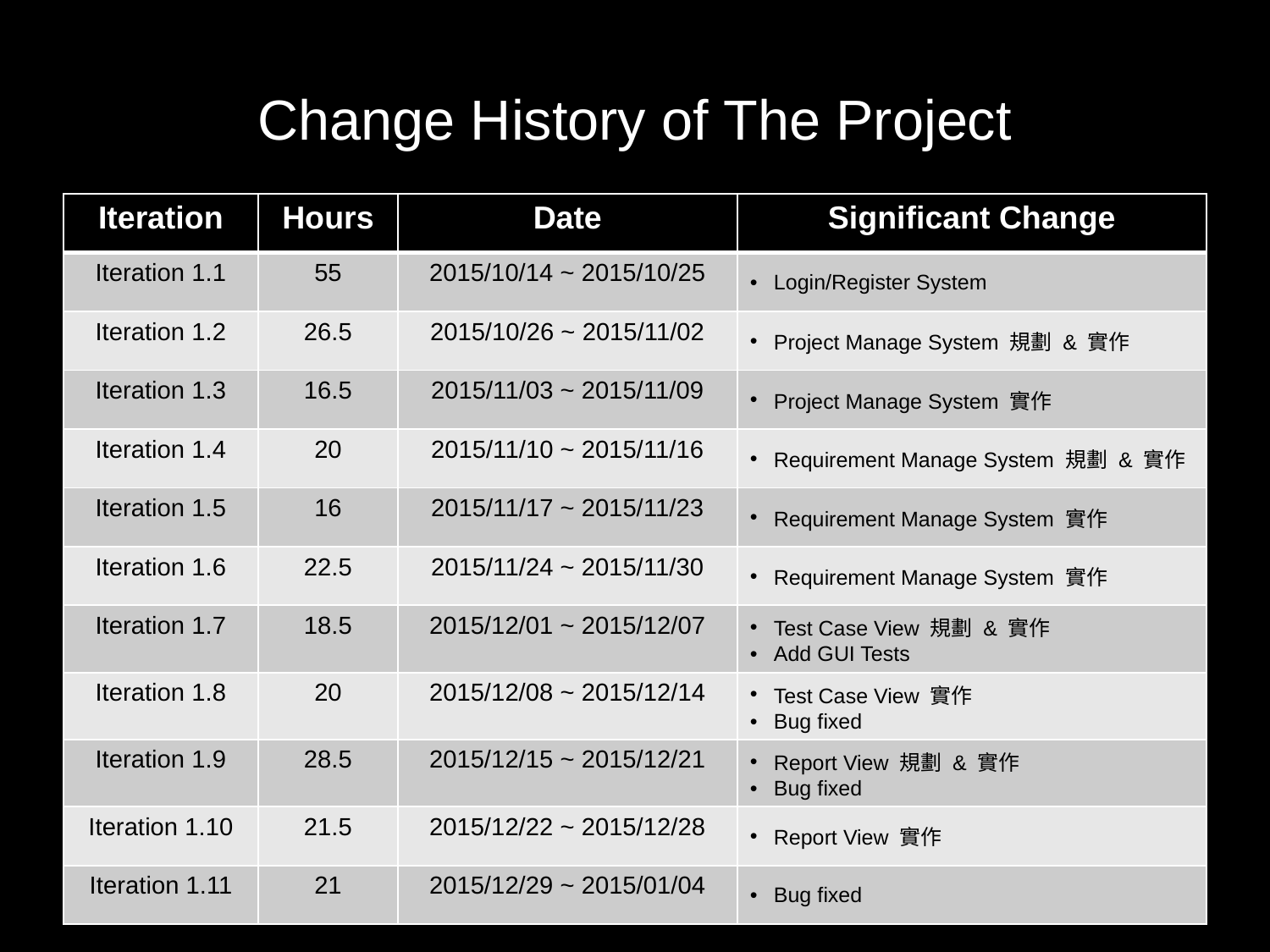

# Change History of The Project
| Iteration | Hours | Date | Significant Change |
| --- | --- | --- | --- |
| Iteration 1.1 | 55 | 2015/10/14 ~ 2015/10/25 | Login/Register System |
| Iteration 1.2 | 26.5 | 2015/10/26 ~ 2015/11/02 | Project Manage System 規劃 & 實作 |
| Iteration 1.3 | 16.5 | 2015/11/03 ~ 2015/11/09 | Project Manage System 實作 |
| Iteration 1.4 | 20 | 2015/11/10 ~ 2015/11/16 | Requirement Manage System 規劃 & 實作 |
| Iteration 1.5 | 16 | 2015/11/17 ~ 2015/11/23 | Requirement Manage System 實作 |
| Iteration 1.6 | 22.5 | 2015/11/24 ~ 2015/11/30 | Requirement Manage System 實作 |
| Iteration 1.7 | 18.5 | 2015/12/01 ~ 2015/12/07 | Test Case View 規劃 & 實作 Add GUI Tests |
| Iteration 1.8 | 20 | 2015/12/08 ~ 2015/12/14 | Test Case View 實作 Bug fixed |
| Iteration 1.9 | 28.5 | 2015/12/15 ~ 2015/12/21 | Report View 規劃 & 實作 Bug fixed |
| Iteration 1.10 | 21.5 | 2015/12/22 ~ 2015/12/28 | Report View 實作 |
| Iteration 1.11 | 21 | 2015/12/29 ~ 2015/01/04 | Bug fixed |